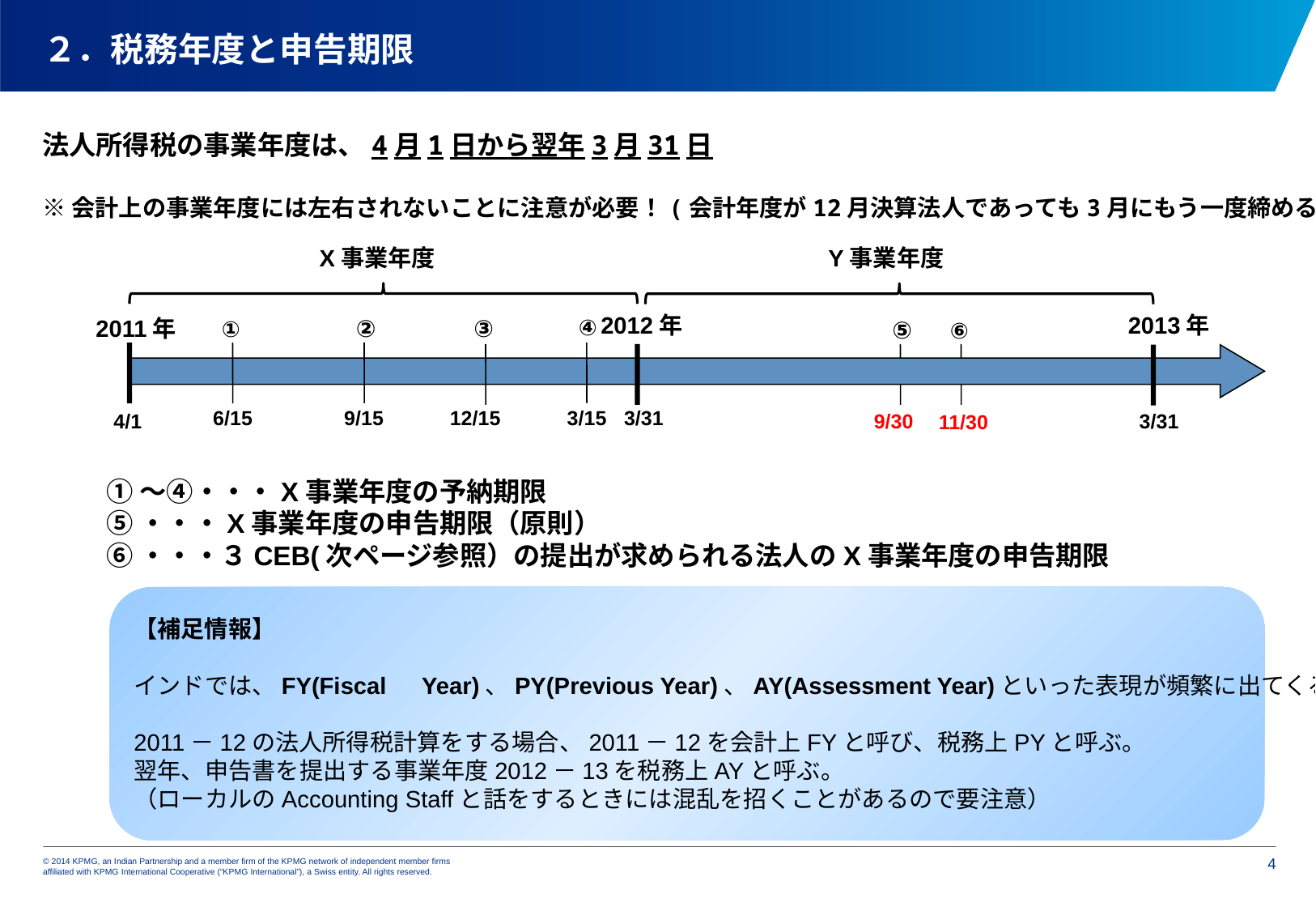

# ２．税務年度と申告期限

法人所得税の事業年度は、4月1日から翌年3月31日

※会計上の事業年度には左右されないことに注意が必要！(会計年度が12月決算法人であっても3月にもう一度締める）
X事業年度
Y事業年度
2012年
2013年
2011年
②
③
④
①
⑤
⑥

6/15
9/15
12/15
3/15
3/31
4/1
3/31
9/30
11/30
①～④・・・X事業年度の予納期限
⑤・・・X事業年度の申告期限（原則）
⑥・・・３CEB(次ページ参照）の提出が求められる法人のX事業年度の申告期限
【補足情報】

インドでは、FY(Fiscal　Year)、PY(Previous Year)、AY(Assessment Year)といった表現が頻繁に出てくる。

2011－12の法人所得税計算をする場合、2011－12を会計上FYと呼び、税務上PYと呼ぶ。
翌年、申告書を提出する事業年度2012－13を税務上AYと呼ぶ。
（ローカルのAccounting Staffと話をするときには混乱を招くことがあるので要注意）
4